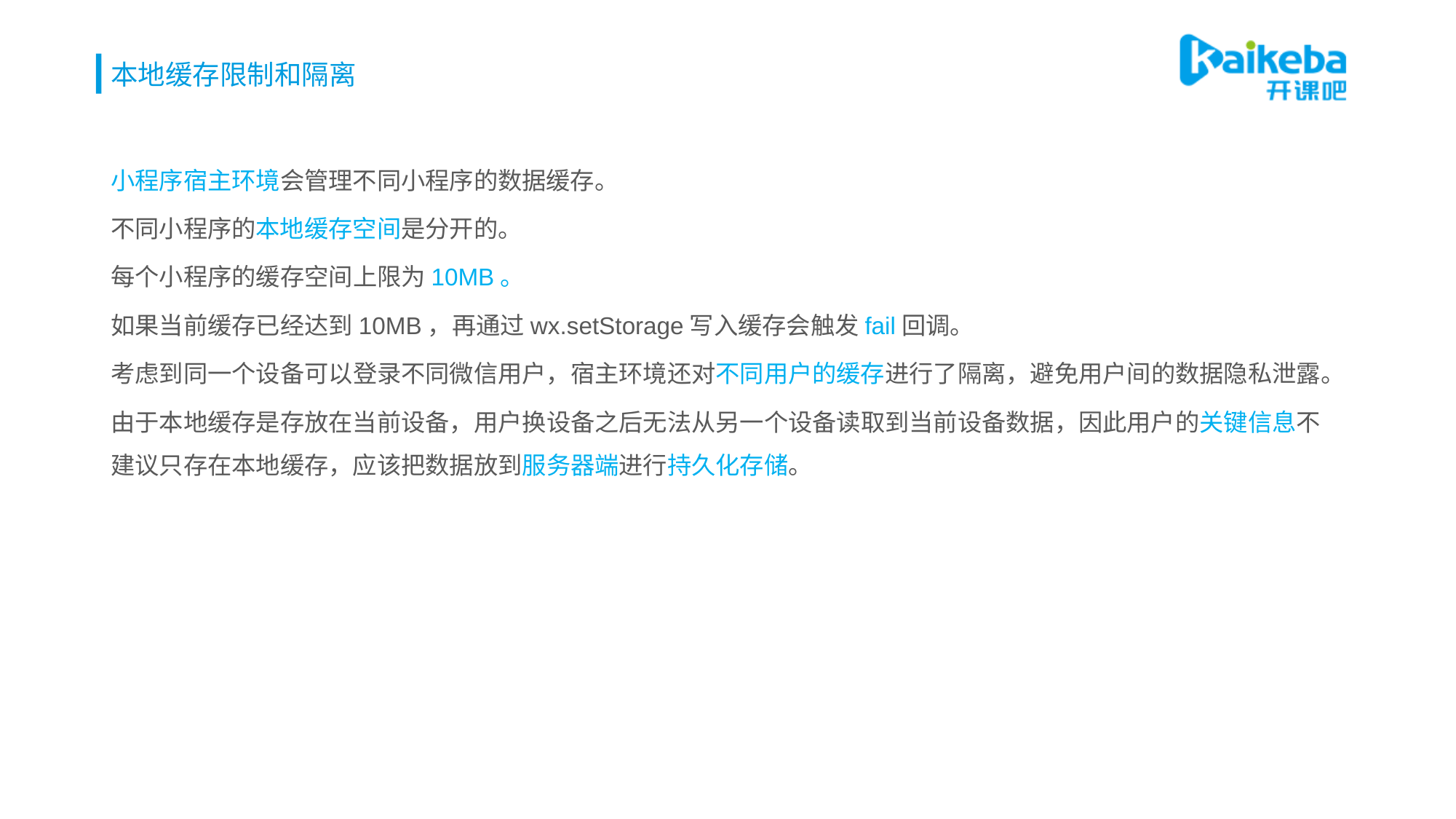

# 本地缓存限制和隔离
小程序宿主环境会管理不同小程序的数据缓存。
不同小程序的本地缓存空间是分开的。
每个小程序的缓存空间上限为10MB。
如果当前缓存已经达到10MB，再通过wx.setStorage写入缓存会触发fail回调。
考虑到同一个设备可以登录不同微信用户，宿主环境还对不同用户的缓存进行了隔离，避免用户间的数据隐私泄露。
由于本地缓存是存放在当前设备，用户换设备之后无法从另一个设备读取到当前设备数据，因此用户的关键信息不建议只存在本地缓存，应该把数据放到服务器端进行持久化存储。